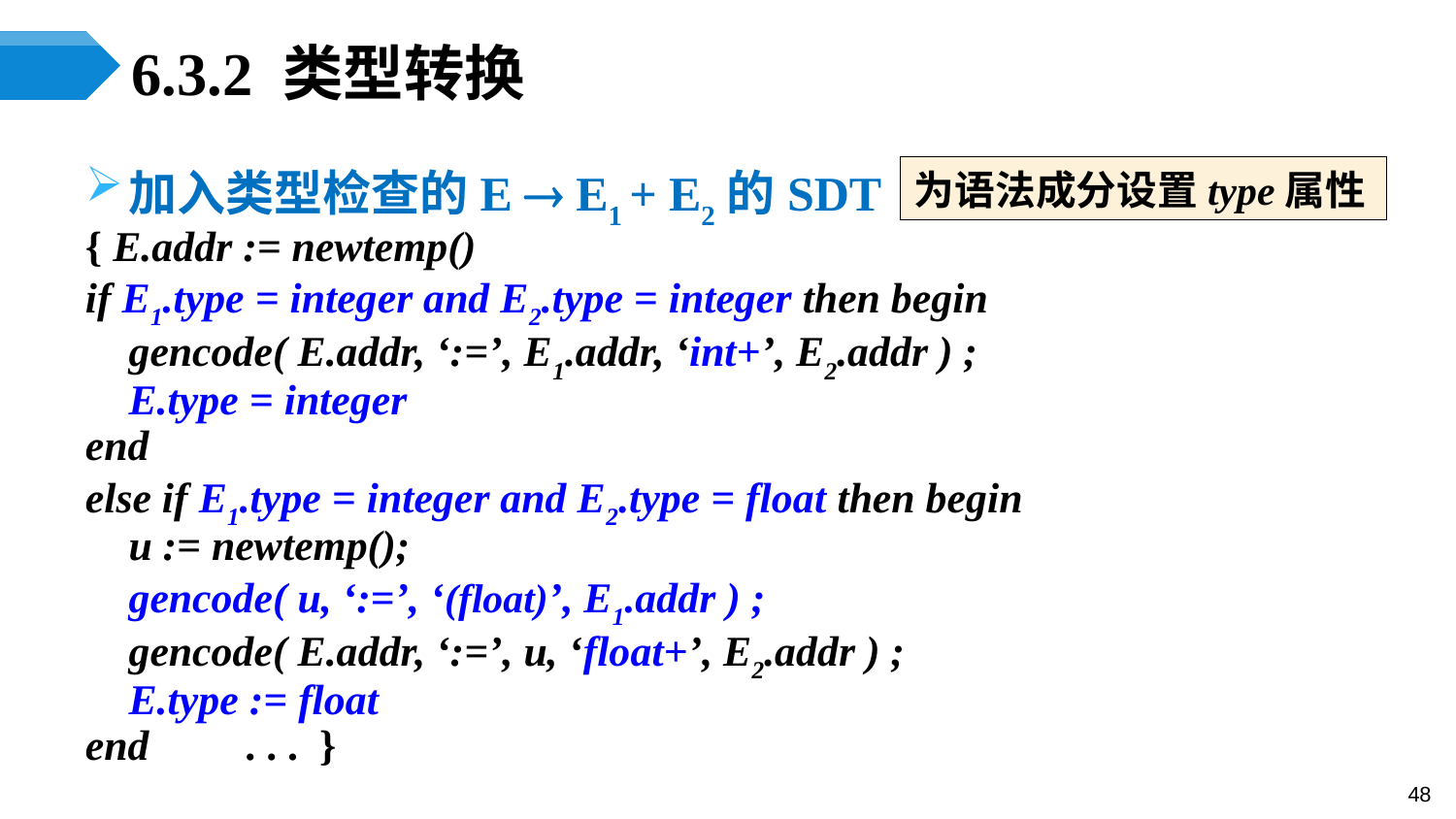

# 6.3.2 类型转换
加入类型检查的E → E1 + E2的SDT
{ E.addr := newtemp()
if E1.type = integer and E2.type = integer then begin
	gencode( E.addr, ‘:=’, E1.addr, ‘int+’, E2.addr ) ;
	E.type = integer
end
else if E1.type = integer and E2.type = float then begin
	u := newtemp();
	gencode( u, ‘:=’, ‘(float)’, E1.addr ) ;
	gencode( E.addr, ‘:=’, u, ‘float+’, E2.addr ) ;
	E.type := float
end         . . .  }
为语法成分设置type属性
48